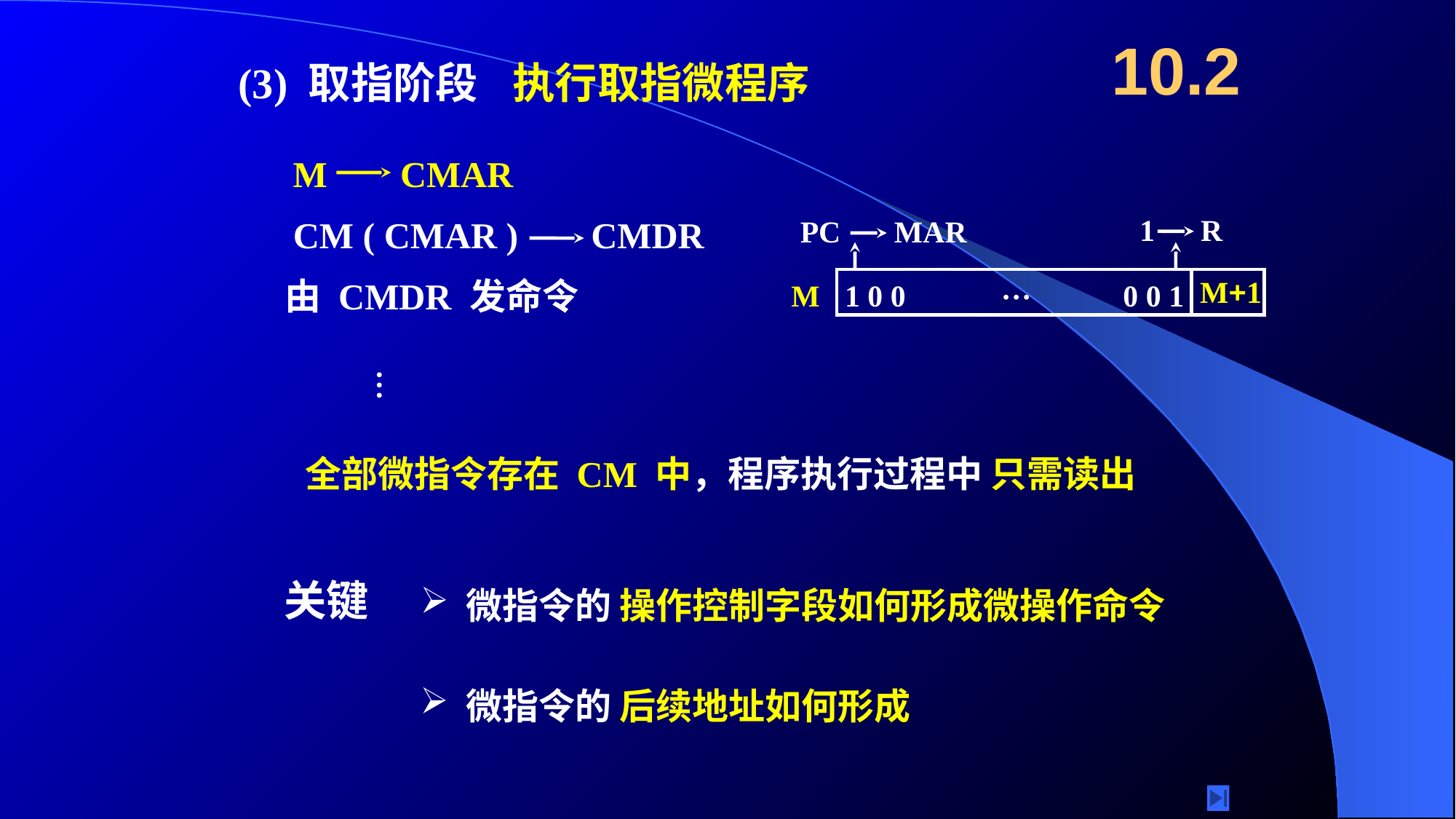

10.2
(3) 取指阶段
执行取指微程序
M        CMAR

1      R

CM ( CMAR )        CMDR

PC       MAR

…
M+1

M
1 0 0                             0 0 1
由 CMDR 发命令
…
全部微指令存在 CM 中，程序执行过程中 只需读出
关键
 微指令的 操作控制字段如何形成微操作命令
 微指令的 后续地址如何形成